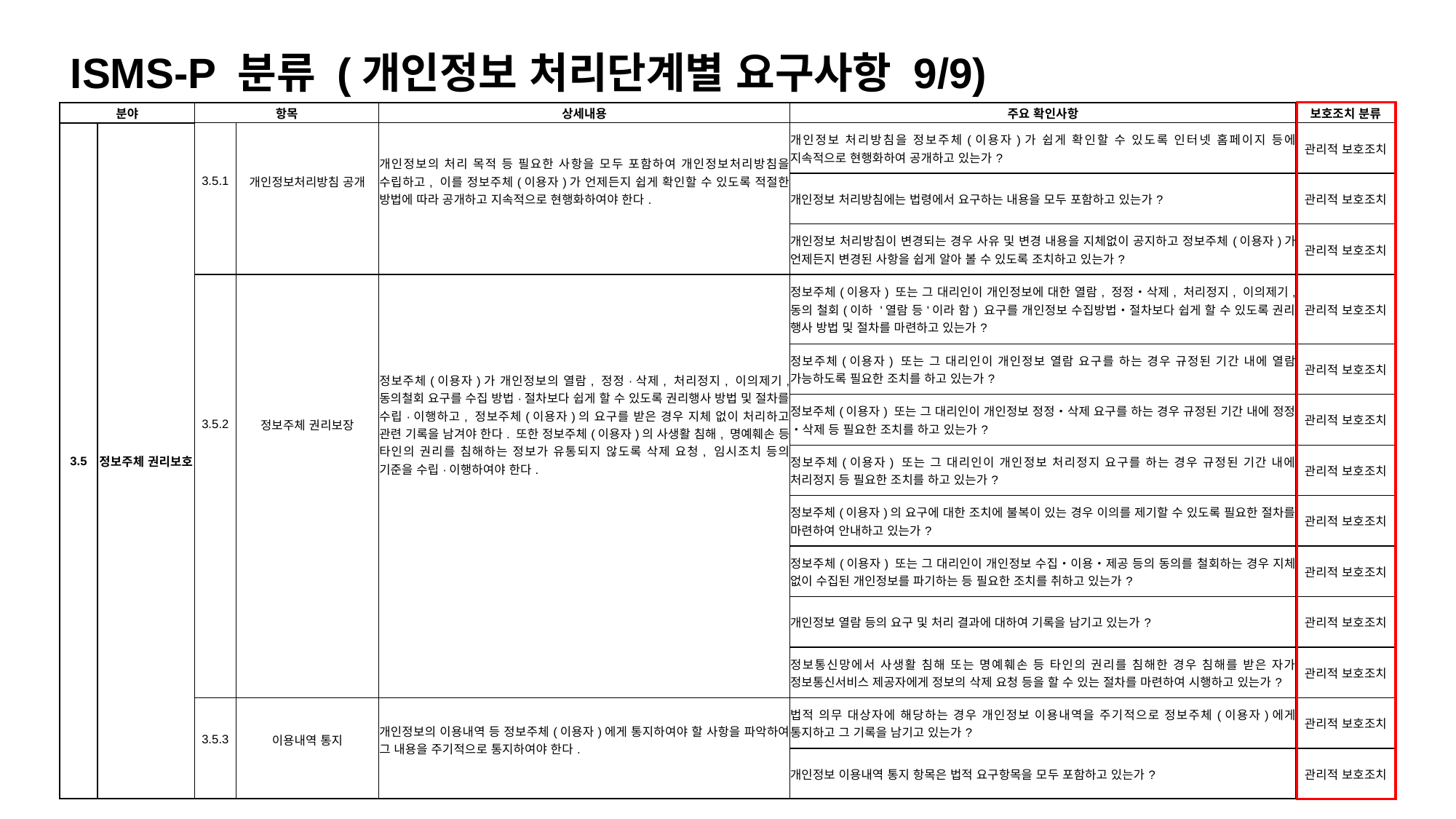

ISMS-P 분류 (개인정보 처리단계별 요구사항 9/9)

| 분야 |  | 항목 |  | 상세내용 | 주요 확인사항 | 보호조치 분류 |
| --- | --- | --- | --- | --- | --- | --- |
| 3.5 | 정보주체 권리보호 | 3.5.1 | 개인정보처리방침 공개 | 개인정보의 처리 목적 등 필요한 사항을 모두 포함하여 개인정보처리방침을 수립하고, 이를 정보주체(이용자)가 언제든지 쉽게 확인할 수 있도록 적절한 방법에 따라 공개하고 지속적으로 현행화하여야 한다. | 개인정보 처리방침을 정보주체(이용자)가 쉽게 확인할 수 있도록 인터넷 홈페이지 등에 지속적으로 현행화하여 공개하고 있는가? | 관리적 보호조치 |
|  |  |  |  |  | 개인정보 처리방침에는 법령에서 요구하는 내용을 모두 포함하고 있는가? | 관리적 보호조치 |
|  |  |  |  |  | 개인정보 처리방침이 변경되는 경우 사유 및 변경 내용을 지체없이 공지하고 정보주체(이용자)가 언제든지 변경된 사항을 쉽게 알아 볼 수 있도록 조치하고 있는가? | 관리적 보호조치 |
|  |  | 3.5.2 | 정보주체 권리보장 | 정보주체(이용자)가 개인정보의 열람, 정정·삭제, 처리정지, 이의제기, 동의철회 요구를 수집 방법·절차보다 쉽게 할 수 있도록 권리행사 방법 및 절차를 수립·이행하고, 정보주체(이용자)의 요구를 받은 경우 지체 없이 처리하고 관련 기록을 남겨야 한다. 또한 정보주체(이용자)의 사생활 침해, 명예훼손 등 타인의 권리를 침해하는 정보가 유통되지 않도록 삭제 요청, 임시조치 등의 기준을 수립·이행하여야 한다. | 정보주체(이용자) 또는 그 대리인이 개인정보에 대한 열람, 정정‧삭제, 처리정지, 이의제기, 동의 철회(이하 '열람 등'이라 함) 요구를 개인정보 수집방법‧절차보다 쉽게 할 수 있도록 권리 행사 방법 및 절차를 마련하고 있는가? | 관리적 보호조치 |
|  |  |  |  |  | 정보주체(이용자) 또는 그 대리인이 개인정보 열람 요구를 하는 경우 규정된 기간 내에 열람 가능하도록 필요한 조치를 하고 있는가? | 관리적 보호조치 |
|  |  |  |  |  | 정보주체(이용자) 또는 그 대리인이 개인정보 정정‧삭제 요구를 하는 경우 규정된 기간 내에 정정‧삭제 등 필요한 조치를 하고 있는가? | 관리적 보호조치 |
|  |  |  |  |  | 정보주체(이용자) 또는 그 대리인이 개인정보 처리정지 요구를 하는 경우 규정된 기간 내에 처리정지 등 필요한 조치를 하고 있는가? | 관리적 보호조치 |
|  |  |  |  |  | 정보주체(이용자)의 요구에 대한 조치에 불복이 있는 경우 이의를 제기할 수 있도록 필요한 절차를 마련하여 안내하고 있는가? | 관리적 보호조치 |
|  |  |  |  |  | 정보주체(이용자) 또는 그 대리인이 개인정보 수집‧이용‧제공 등의 동의를 철회하는 경우 지체 없이 수집된 개인정보를 파기하는 등 필요한 조치를 취하고 있는가? | 관리적 보호조치 |
|  |  |  |  |  | 개인정보 열람 등의 요구 및 처리 결과에 대하여 기록을 남기고 있는가? | 관리적 보호조치 |
|  |  |  |  |  | 정보통신망에서 사생활 침해 또는 명예훼손 등 타인의 권리를 침해한 경우 침해를 받은 자가 정보통신서비스 제공자에게 정보의 삭제 요청 등을 할 수 있는 절차를 마련하여 시행하고 있는가? | 관리적 보호조치 |
|  |  | 3.5.3 | 이용내역 통지 | 개인정보의 이용내역 등 정보주체(이용자)에게 통지하여야 할 사항을 파악하여 그 내용을 주기적으로 통지하여야 한다. | 법적 의무 대상자에 해당하는 경우 개인정보 이용내역을 주기적으로 정보주체(이용자)에게 통지하고 그 기록을 남기고 있는가? | 관리적 보호조치 |
|  |  |  |  |  | 개인정보 이용내역 통지 항목은 법적 요구항목을 모두 포함하고 있는가? | 관리적 보호조치 |